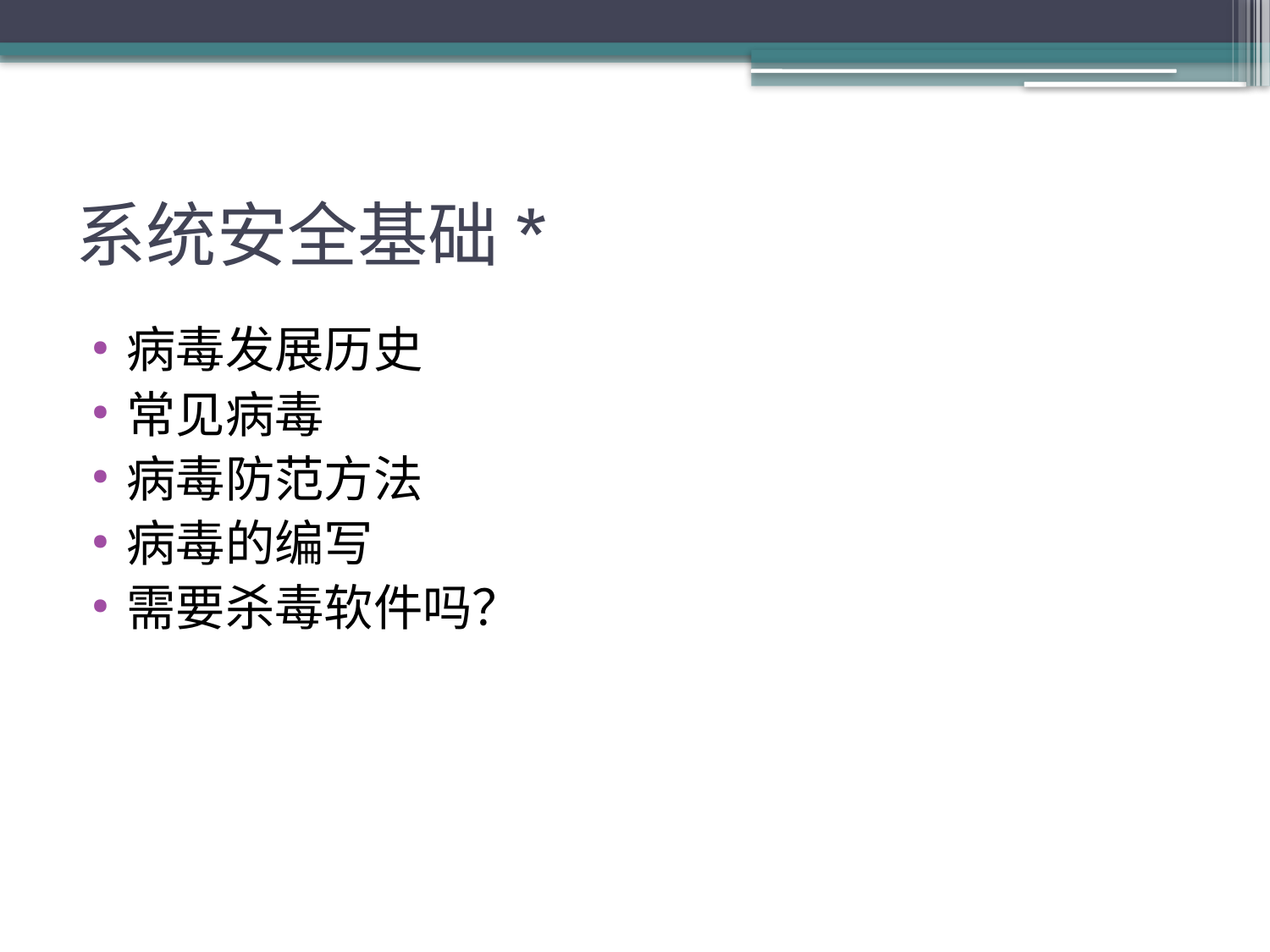

# 系统安全基础*
病毒发展历史
常见病毒
病毒防范方法
病毒的编写
需要杀毒软件吗？